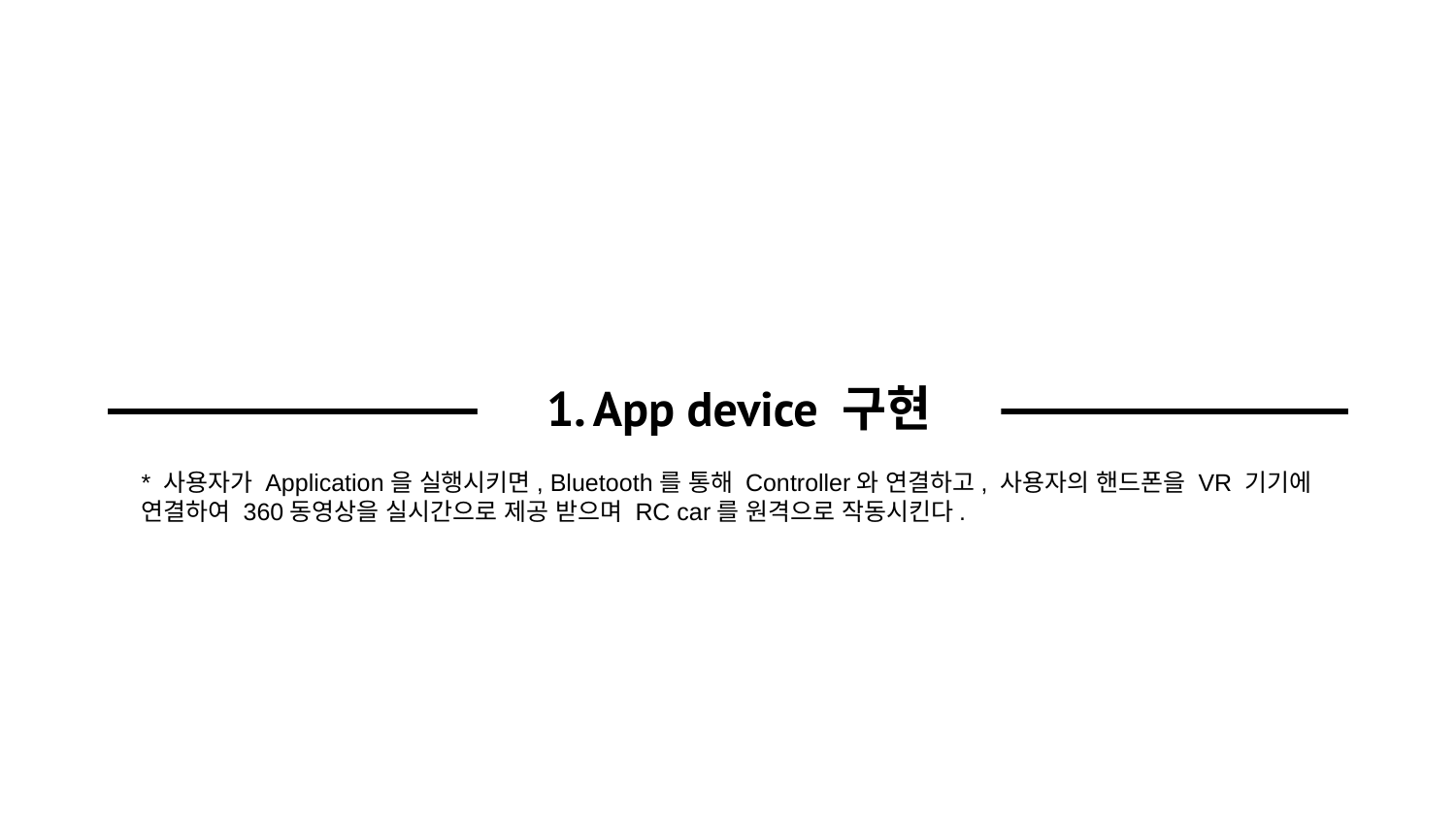

1. App device 구현
* 사용자가 Application을 실행시키면, Bluetooth를 통해 Controller와 연결하고, 사용자의 핸드폰을 VR 기기에 연결하여 360동영상을 실시간으로 제공 받으며 RC car를 원격으로 작동시킨다.